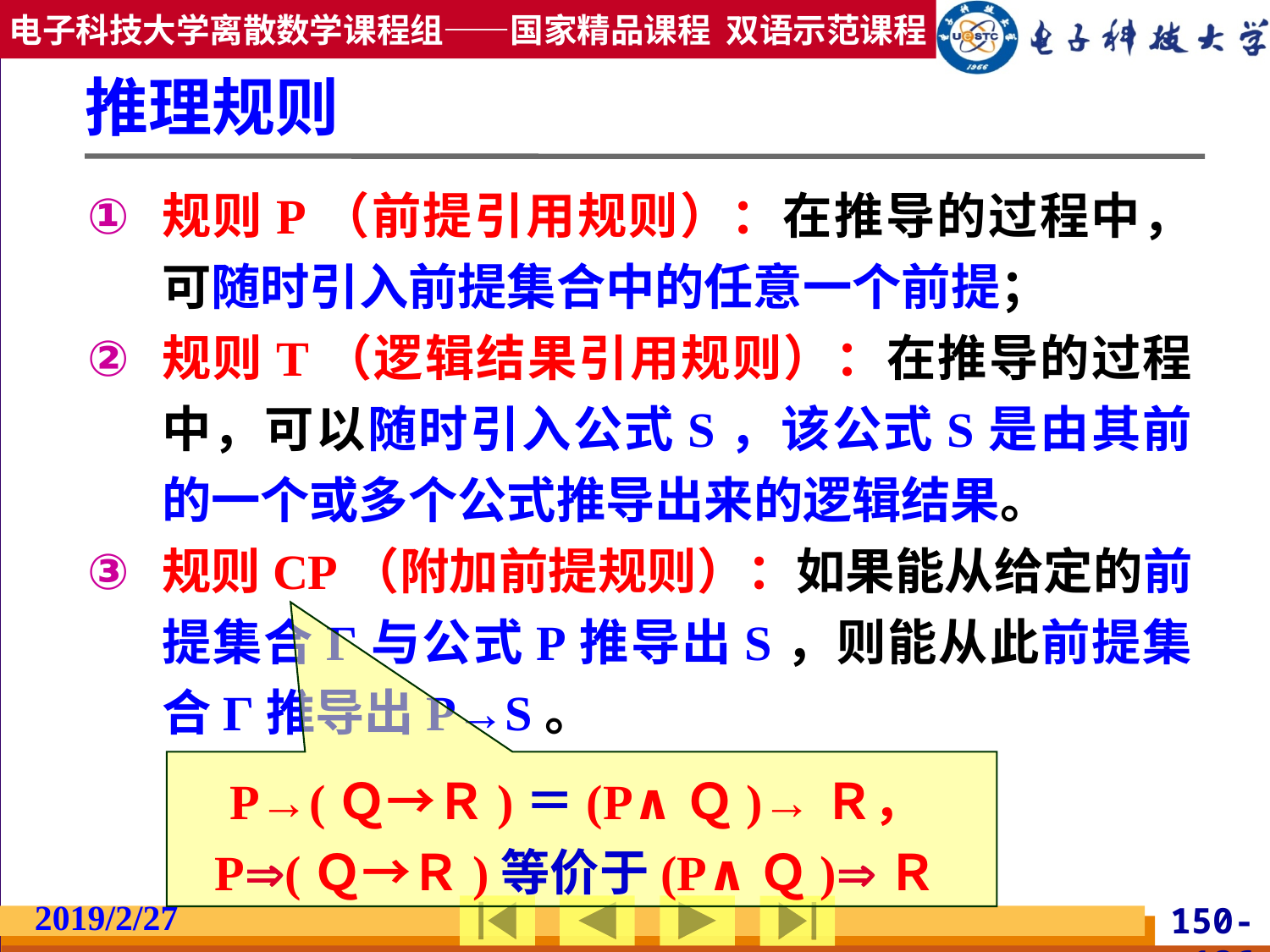

# 推理规则
规则P（前提引用规则）：在推导的过程中，可随时引入前提集合中的任意一个前提；
规则T（逻辑结果引用规则）：在推导的过程中，可以随时引入公式S，该公式S是由其前的一个或多个公式推导出来的逻辑结果。
规则CP（附加前提规则）：如果能从给定的前提集合Г与公式P推导出S，则能从此前提集合Г推导出P→S。
P→(Ｑ→Ｒ)＝(P∧Ｑ)→Ｒ，
P⇒(Ｑ→Ｒ)等价于(P∧Ｑ)⇒Ｒ
2019/2/27